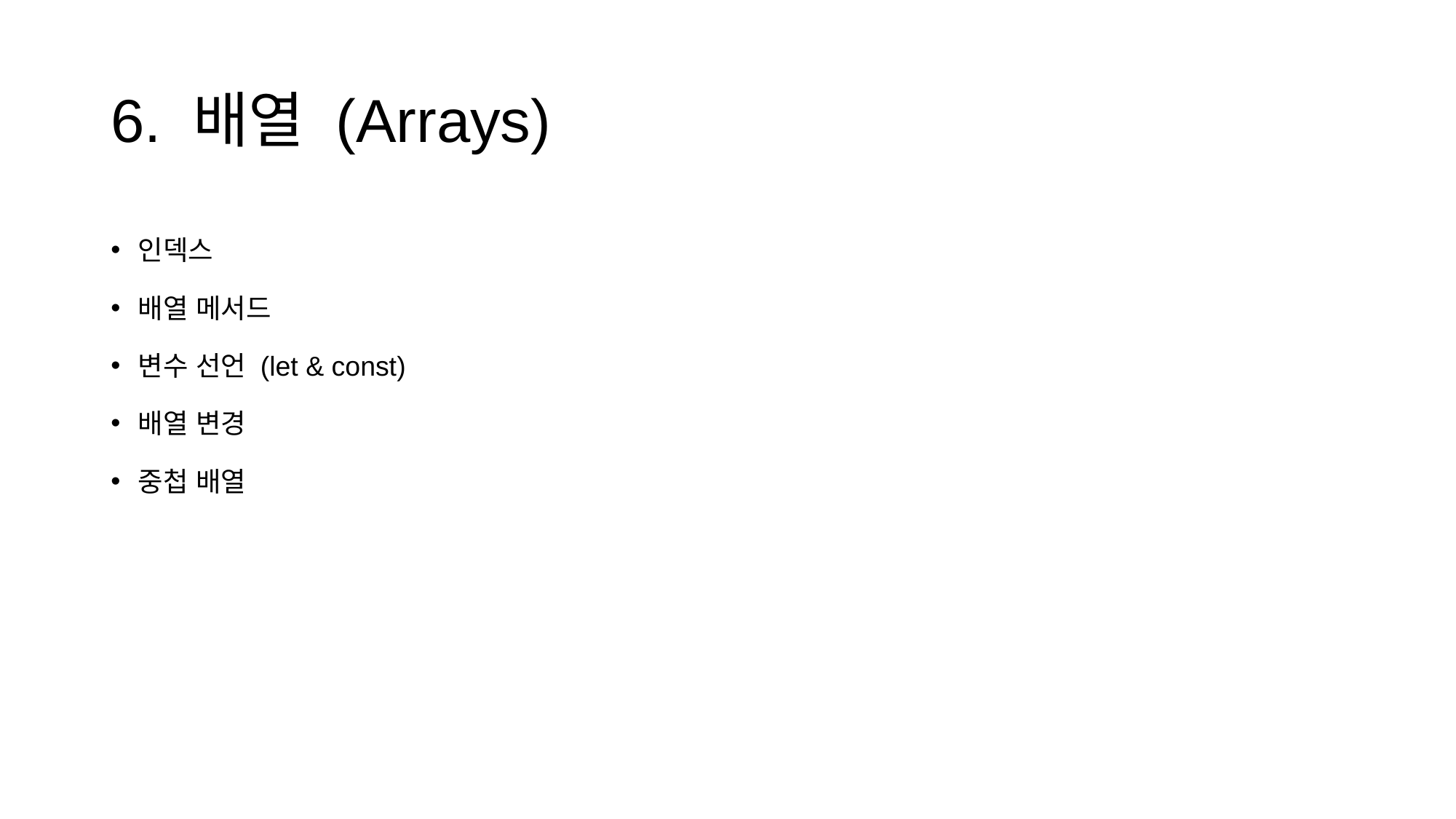

# 6. 배열 (Arrays)
인덱스
배열 메서드
변수 선언 (let & const)
배열 변경
중첩 배열